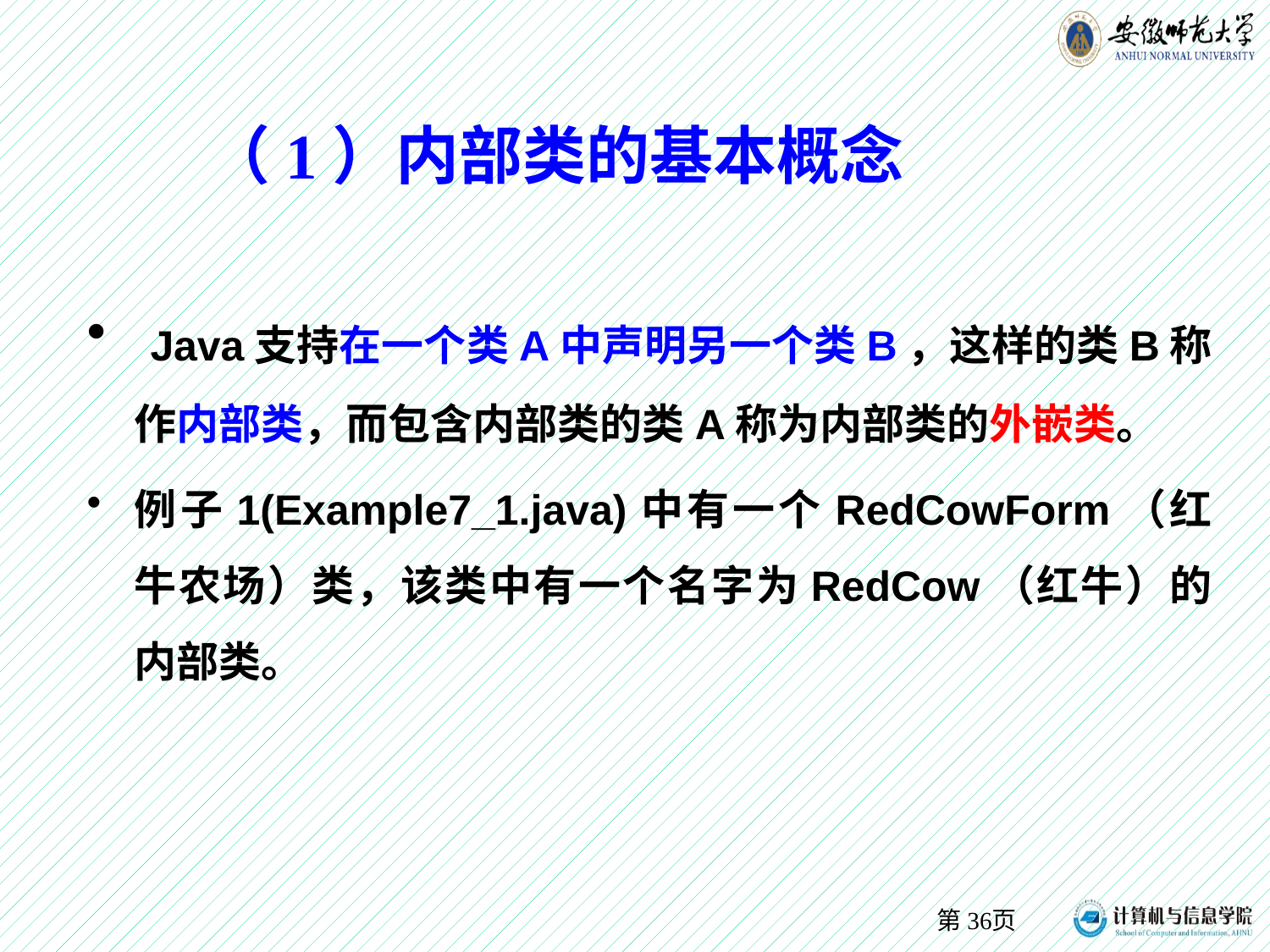

# （1）内部类的基本概念
 Java支持在一个类A中声明另一个类B，这样的类B称作内部类，而包含内部类的类A称为内部类的外嵌类。
例子1(Example7_1.java)中有一个RedCowForm（红牛农场）类，该类中有一个名字为RedCow（红牛）的内部类。
第36页